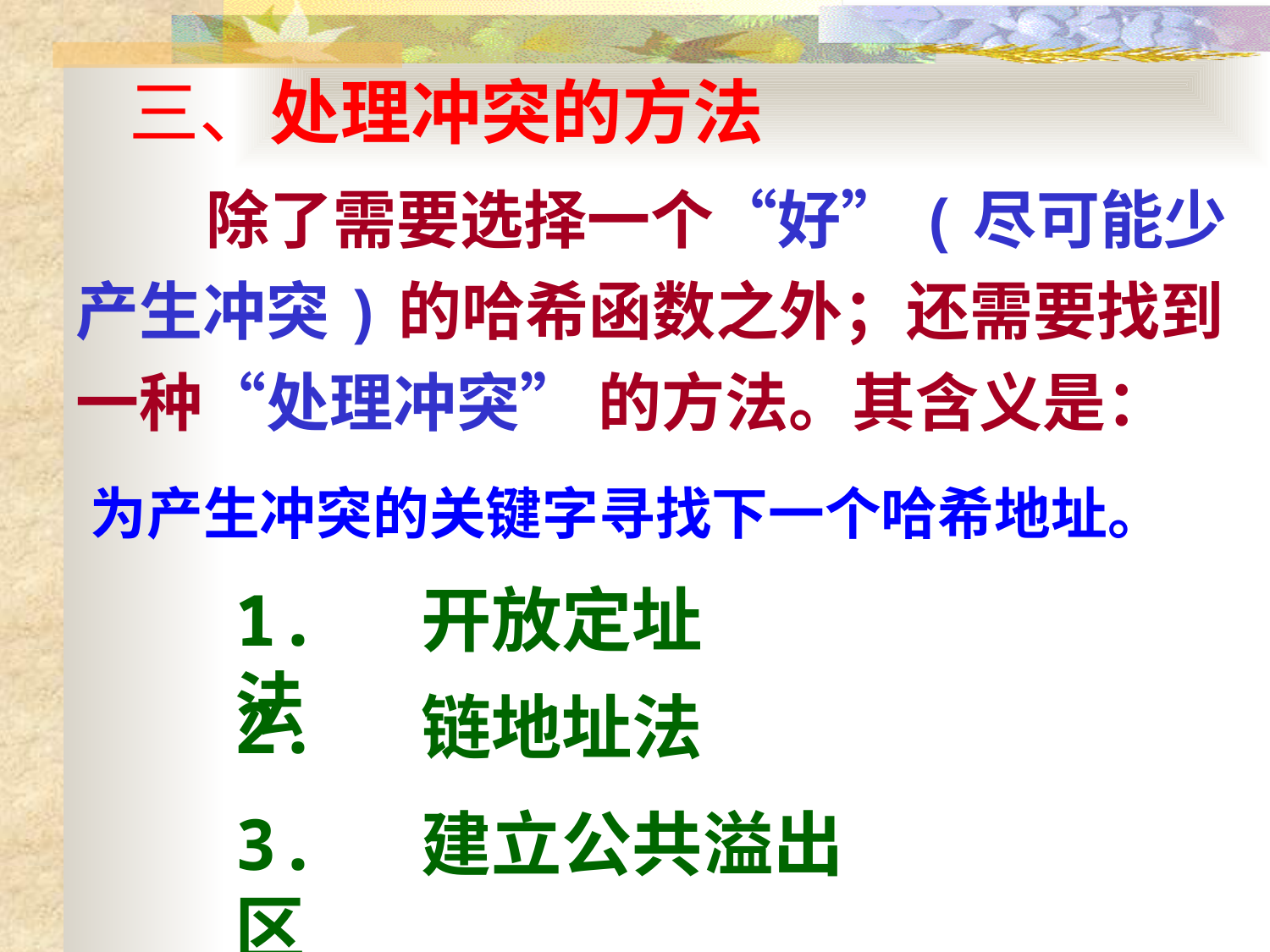

三、处理冲突的方法
        除了需要选择一个“好”(尽可能少产生冲突)的哈希函数之外；还需要找到一种“处理冲突” 的方法。其含义是：
为产生冲突的关键字寻找下一个哈希地址。
1.  开放定址法
2.  链地址法
3.  建立公共溢出区